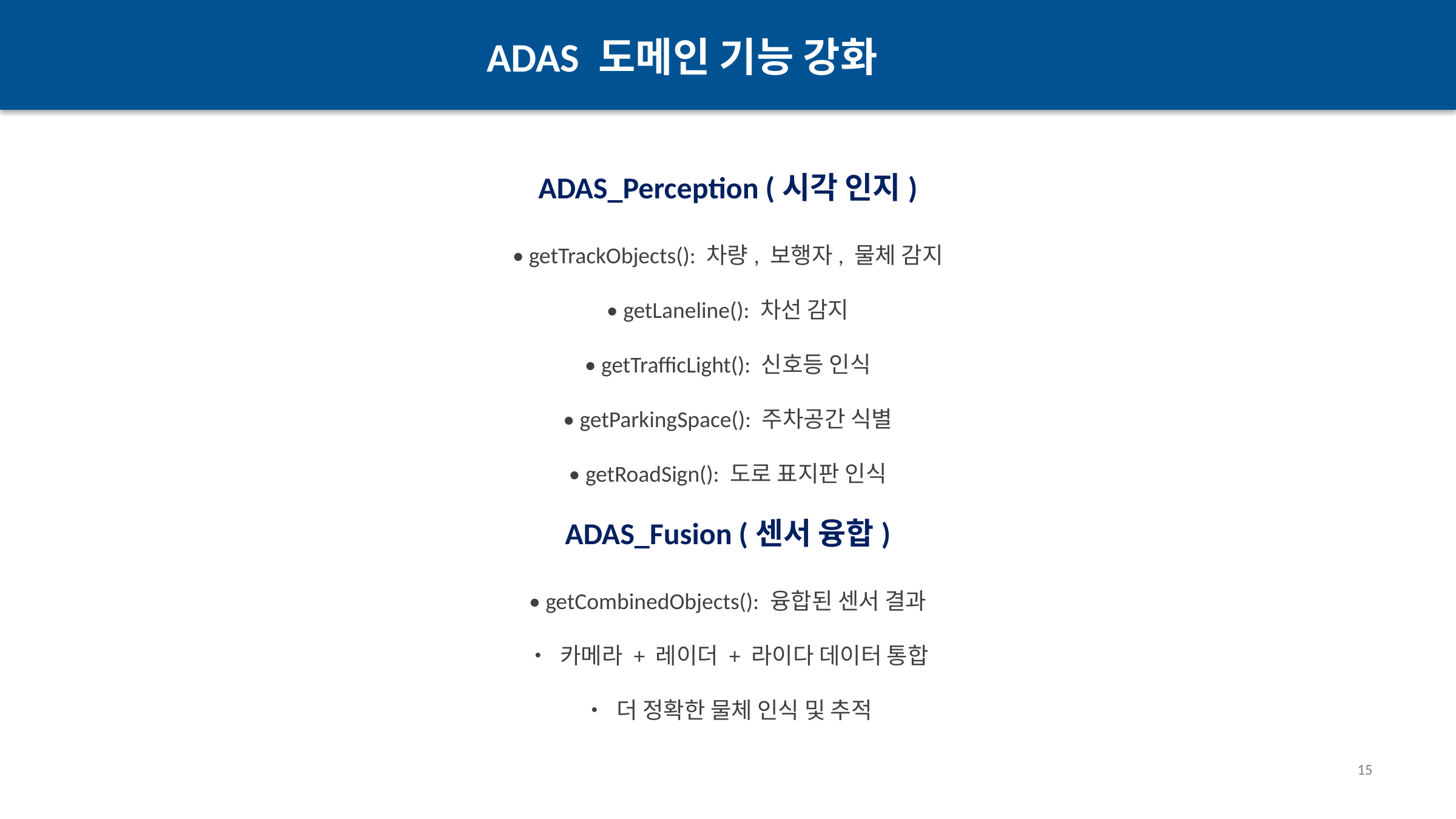

ADAS 도메인 기능 강화
ADAS_Perception (시각 인지)
• getTrackObjects(): 차량, 보행자, 물체 감지
• getLaneline(): 차선 감지
• getTrafficLight(): 신호등 인식
• getParkingSpace(): 주차공간 식별
• getRoadSign(): 도로 표지판 인식
ADAS_Fusion (센서 융합)
• getCombinedObjects(): 융합된 센서 결과
• 카메라 + 레이더 + 라이다 데이터 통합
• 더 정확한 물체 인식 및 추적
15